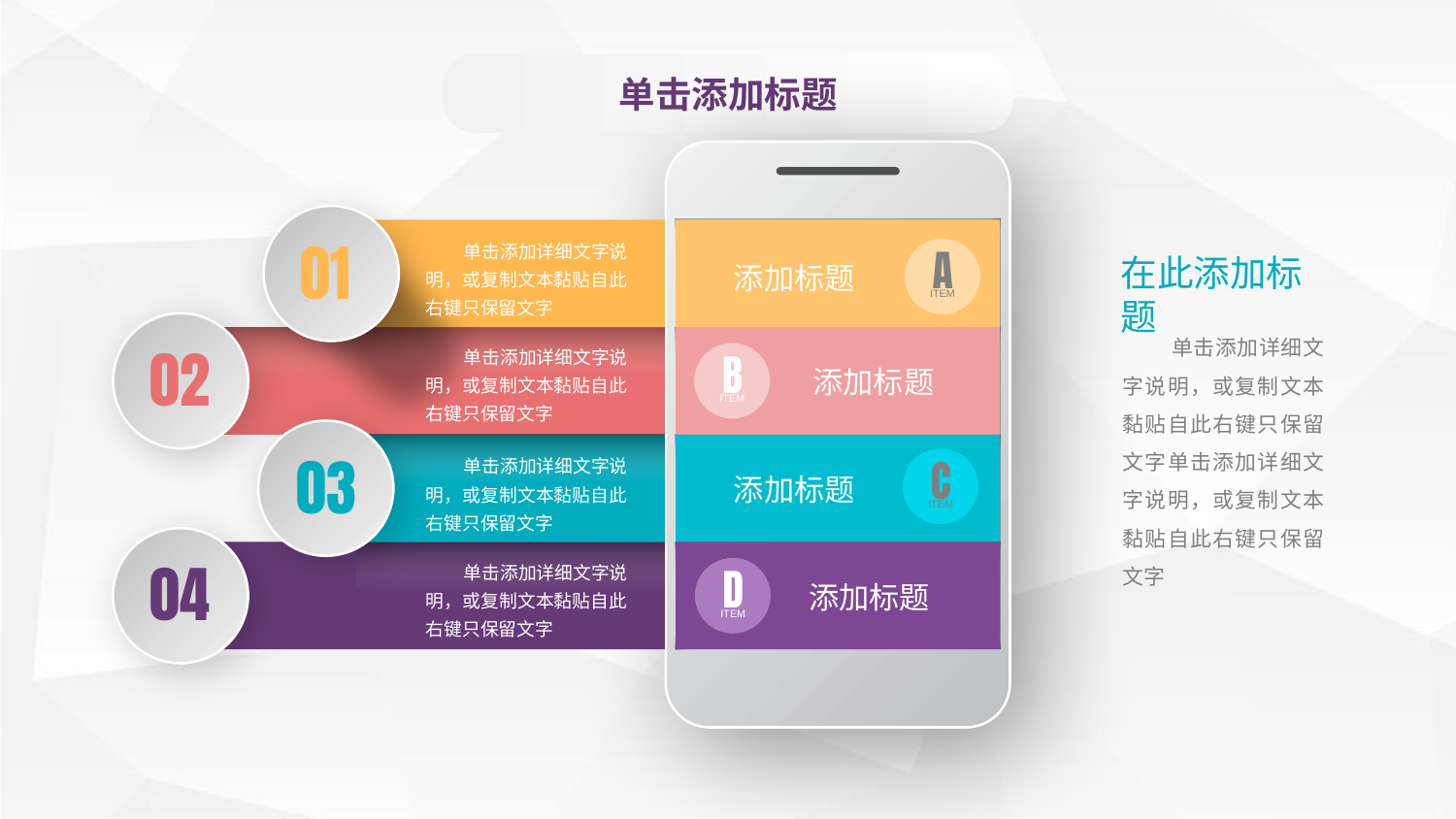

单击添加标题

01

        单击添加详细文字说明，或复制文本黏贴自此右键只保留文字

A
ITEM
在此添加标题
添加标题

02
        单击添加详细文字说明，或复制文本黏贴自此右键只保留文字单击添加详细文字说明，或复制文本黏贴自此右键只保留文字

        单击添加详细文字说明，或复制文本黏贴自此右键只保留文字

B
ITEM
添加标题

03

        单击添加详细文字说明，或复制文本黏贴自此右键只保留文字

C
ITEM
添加标题

04

        单击添加详细文字说明，或复制文本黏贴自此右键只保留文字

D
ITEM
添加标题